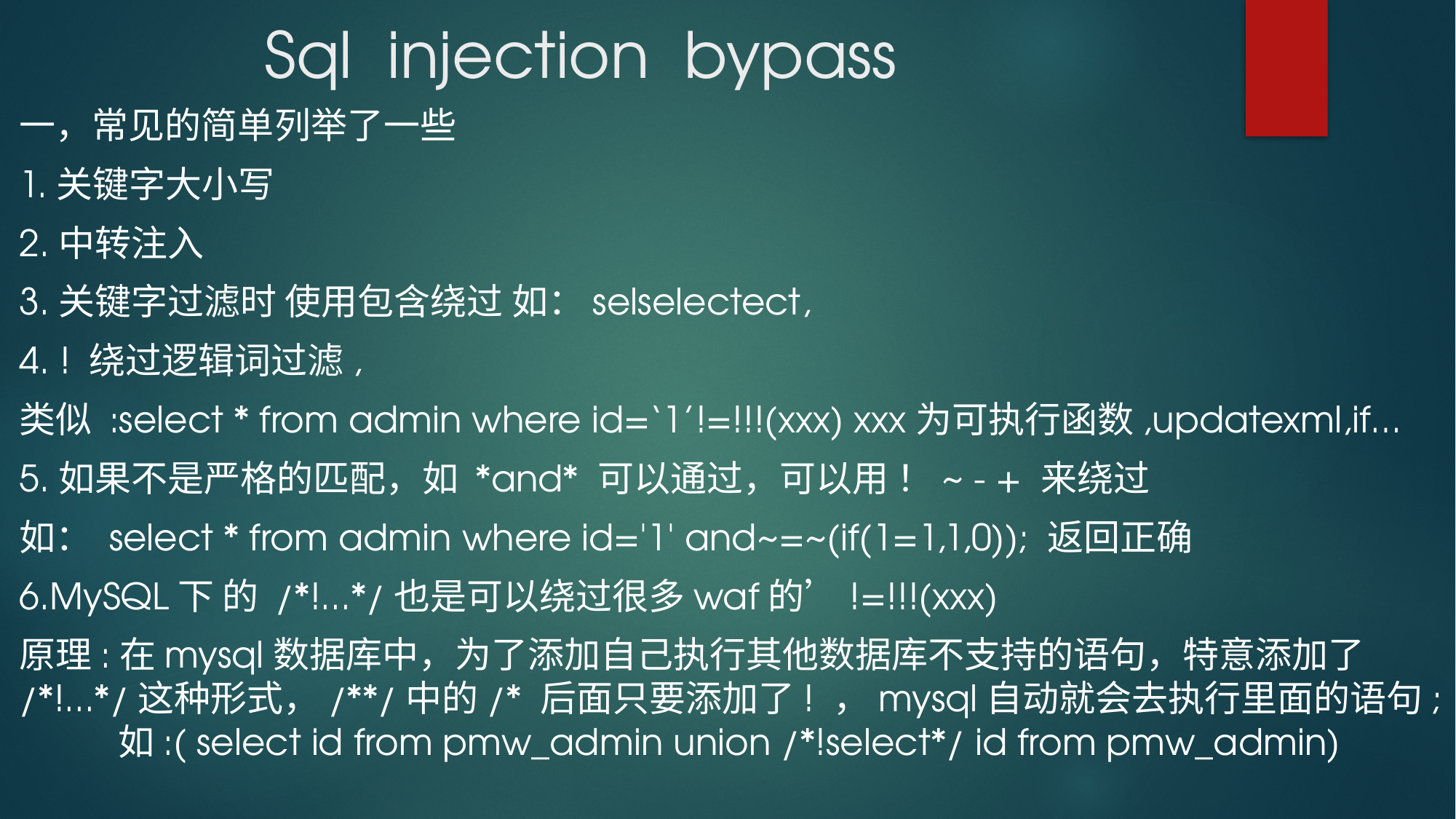

# Sql  injection  bypass
一，常见的简单列举了一些
1.关键字大小写
2.中转注入
3.关键字过滤时 使用包含绕过 如：selselectect,
4. ! 绕过逻辑词过滤,
类似 :select * from admin where id=‘1’!=!!!(xxx) xxx为可执行函数,updatexml,if…
5.如果不是严格的匹配，如 *and* 可以通过，可以用 ！~ - + 来绕过
如： select * from admin where id='1' and~=~(if(1=1,1,0)); 返回正确
6.MySQL下 的 /*!...*/也是可以绕过很多waf的’!=!!!(xxx)
原理:在mysql数据库中，为了添加自己执行其他数据库不支持的语句，特意添加了 /*!...*/这种形式，/**/中的/* 后面只要添加了! ，mysql自动就会去执行里面的语句;          如:( select id from pmw_admin union /*!select*/ id from pmw_admin)